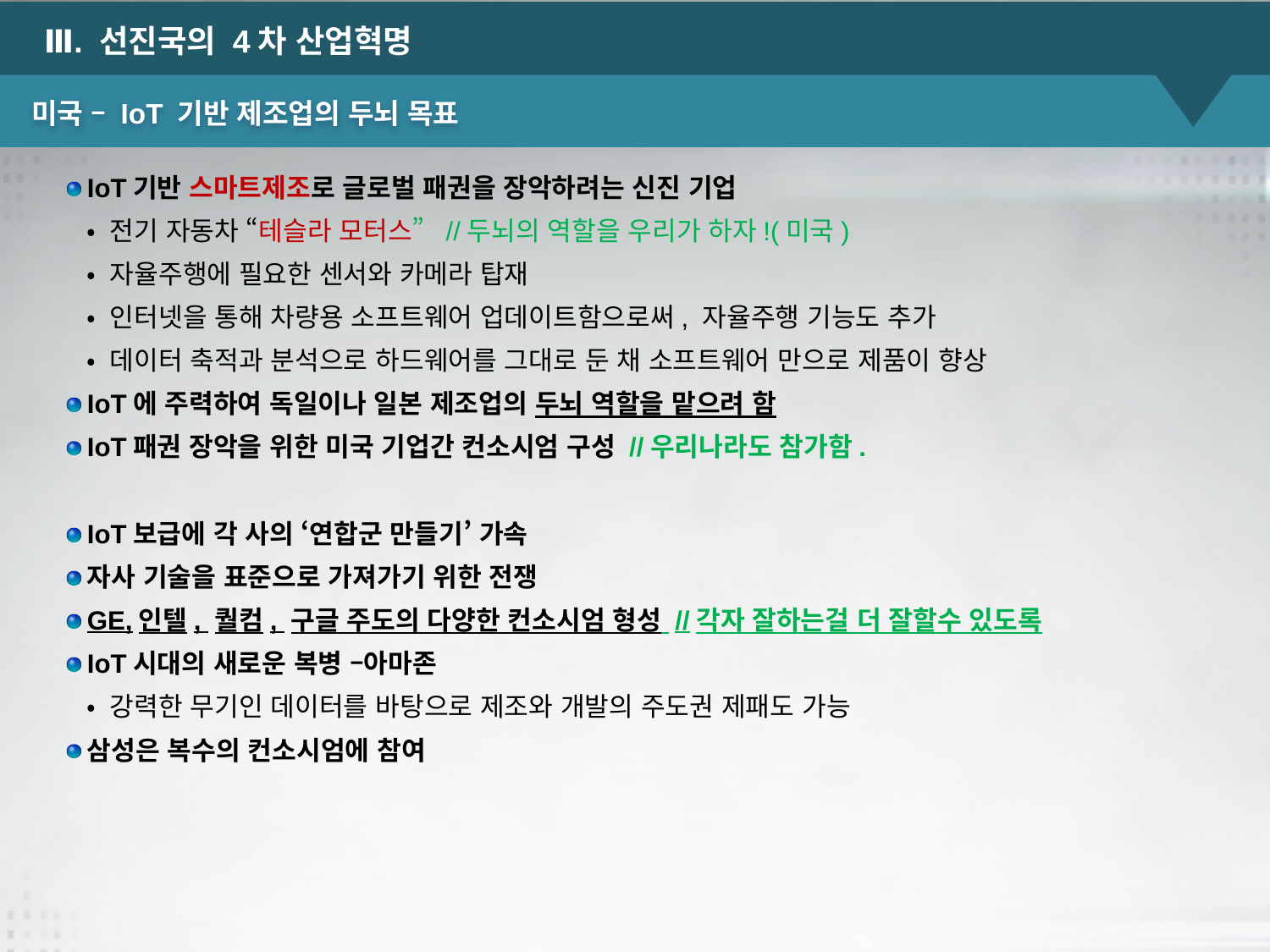

Ⅲ. 선진국의 4차 산업혁명
# 미국 – IoT 기반 제조업의 두뇌 목표
IoT기반 스마트제조로 글로벌 패권을 장악하려는 신진 기업
• 전기 자동차 “테슬라 모터스”  //두뇌의 역할을 우리가 하자!(미국)
• 자율주행에 필요한 센서와 카메라 탑재
• 인터넷을 통해 차량용 소프트웨어 업데이트함으로써, 자율주행 기능도 추가
• 데이터 축적과 분석으로 하드웨어를 그대로 둔 채 소프트웨어 만으로 제품이 향상
IoT에 주력하여 독일이나 일본 제조업의 두뇌 역할을 맡으려 함
IoT패권 장악을 위한 미국 기업간 컨소시엄 구성 //우리나라도 참가함.

IoT보급에 각 사의 ‘연합군 만들기’ 가속
자사 기술을 표준으로 가져가기 위한 전쟁
GE,인텔, 퀄컴, 구글 주도의 다양한 컨소시엄 형성 //각자 잘하는걸 더 잘할수 있도록
IoT시대의 새로운 복병 –아마존
• 강력한 무기인 데이터를 바탕으로 제조와 개발의 주도권 제패도 가능
삼성은 복수의 컨소시엄에 참여